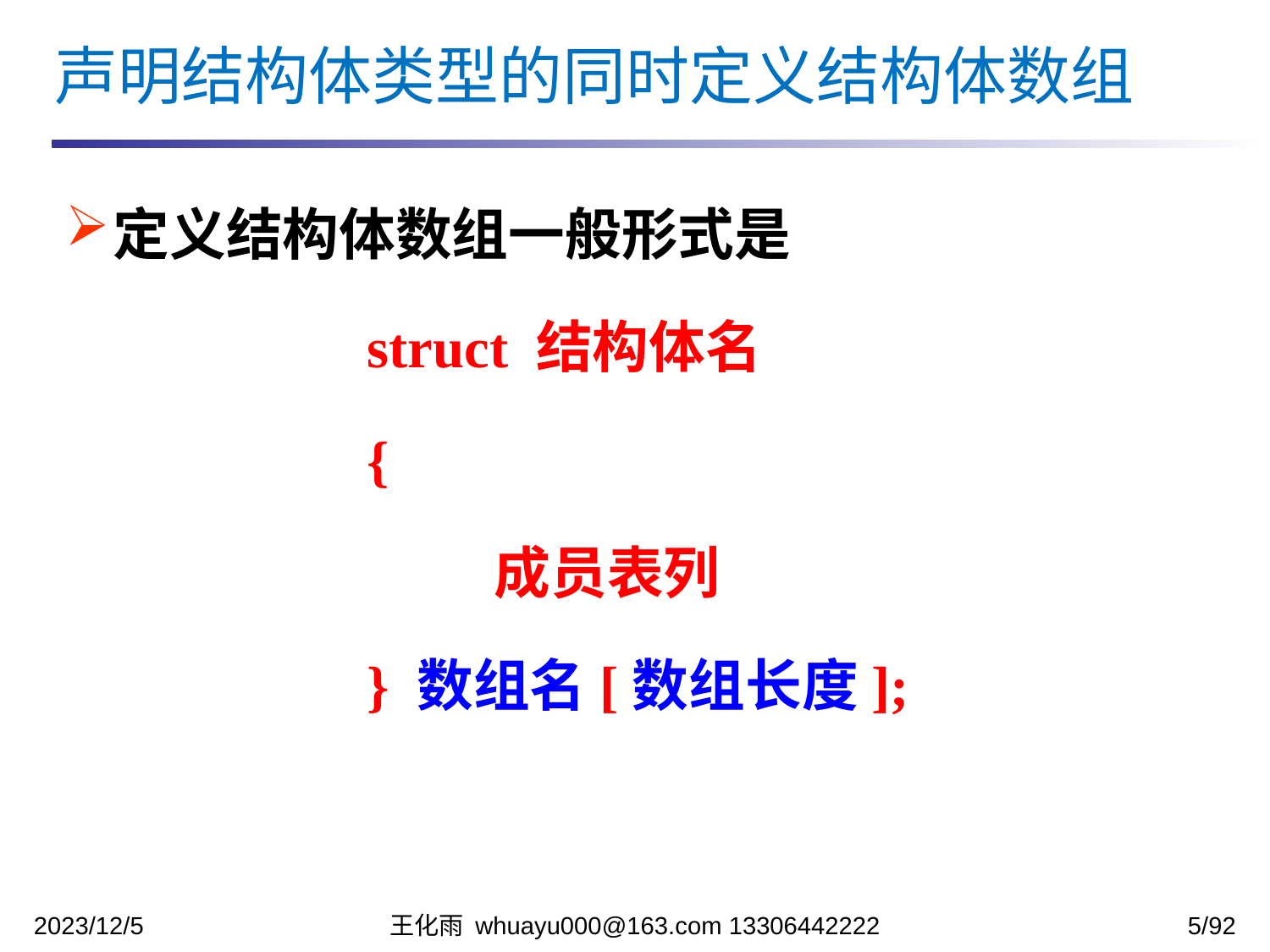

声明结构体类型的同时定义结构体数组
定义结构体数组一般形式是
			struct 结构体名
			{
				成员表列
			} 数组名[数组长度];
2023/12/5
王化雨 whuayu000@163.com 13306442222
5/92